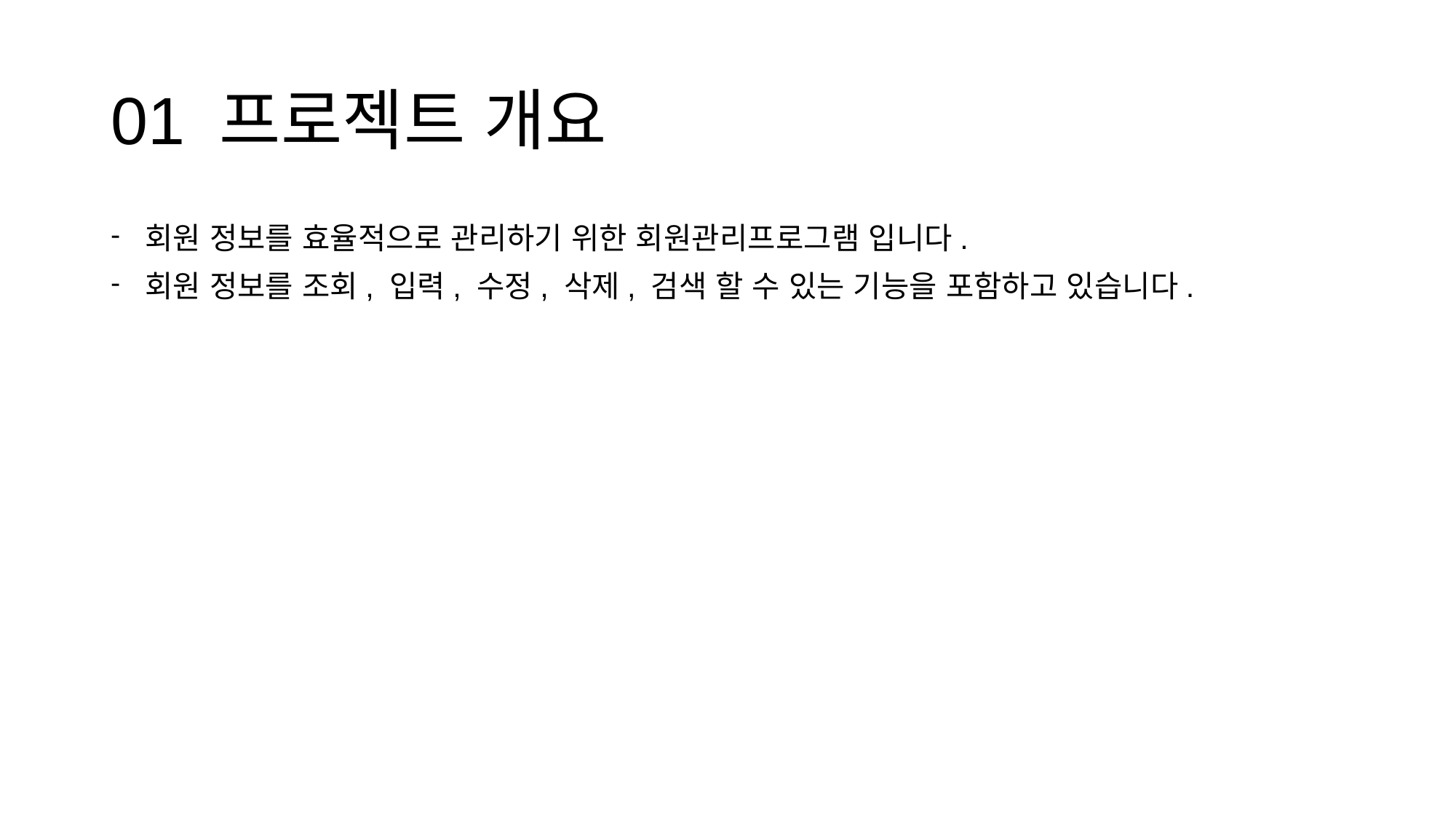

# 01 프로젝트 개요
회원 정보를 효율적으로 관리하기 위한 회원관리프로그램 입니다.
회원 정보를 조회, 입력, 수정, 삭제, 검색 할 수 있는 기능을 포함하고 있습니다.